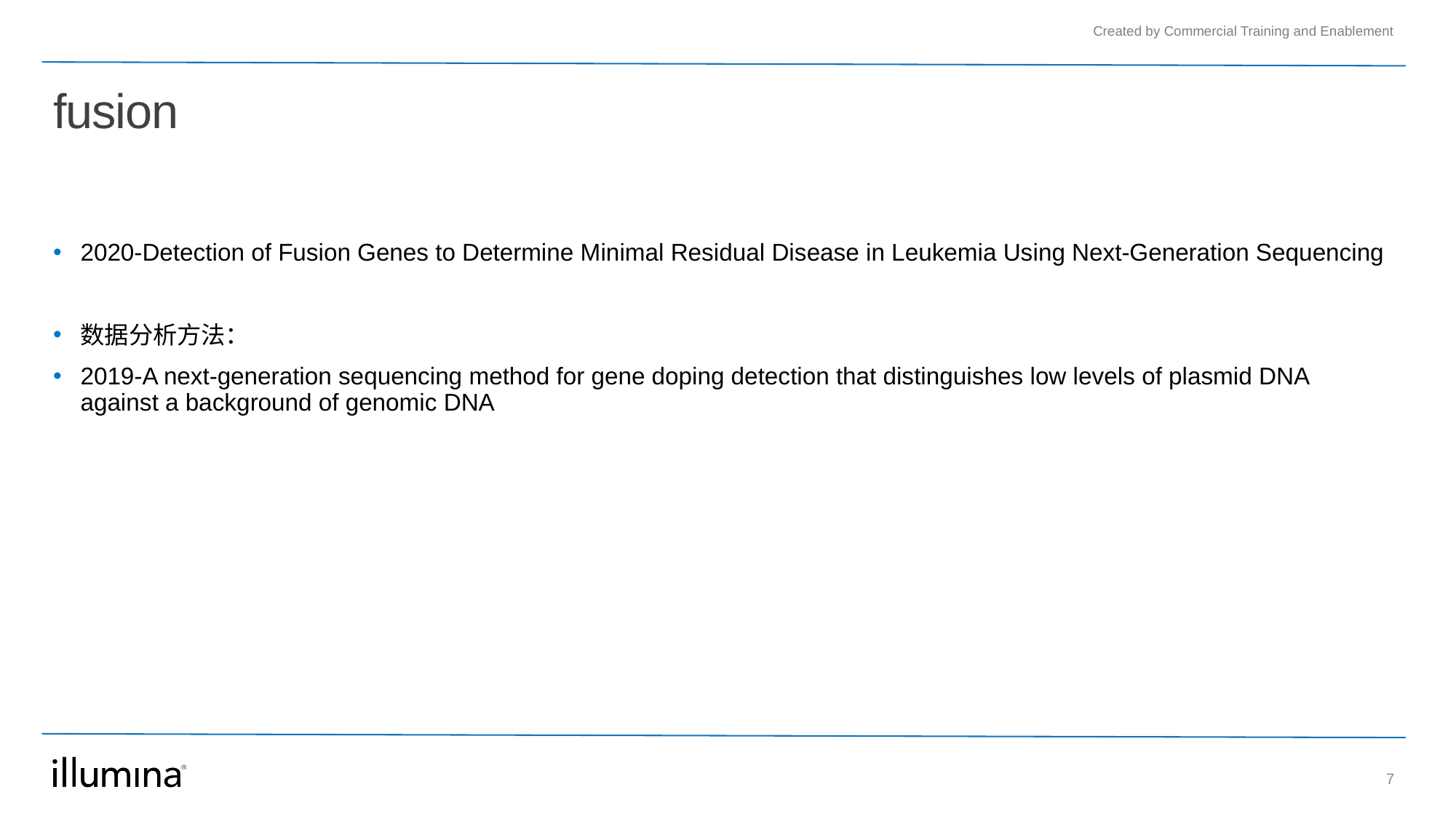

# fusion
2020-Detection of Fusion Genes to Determine Minimal Residual Disease in Leukemia Using Next-Generation Sequencing

数据分析方法：
2019-A next-generation sequencing method for gene doping detection that distinguishes low levels of plasmid DNA against a background of genomic DNA

7